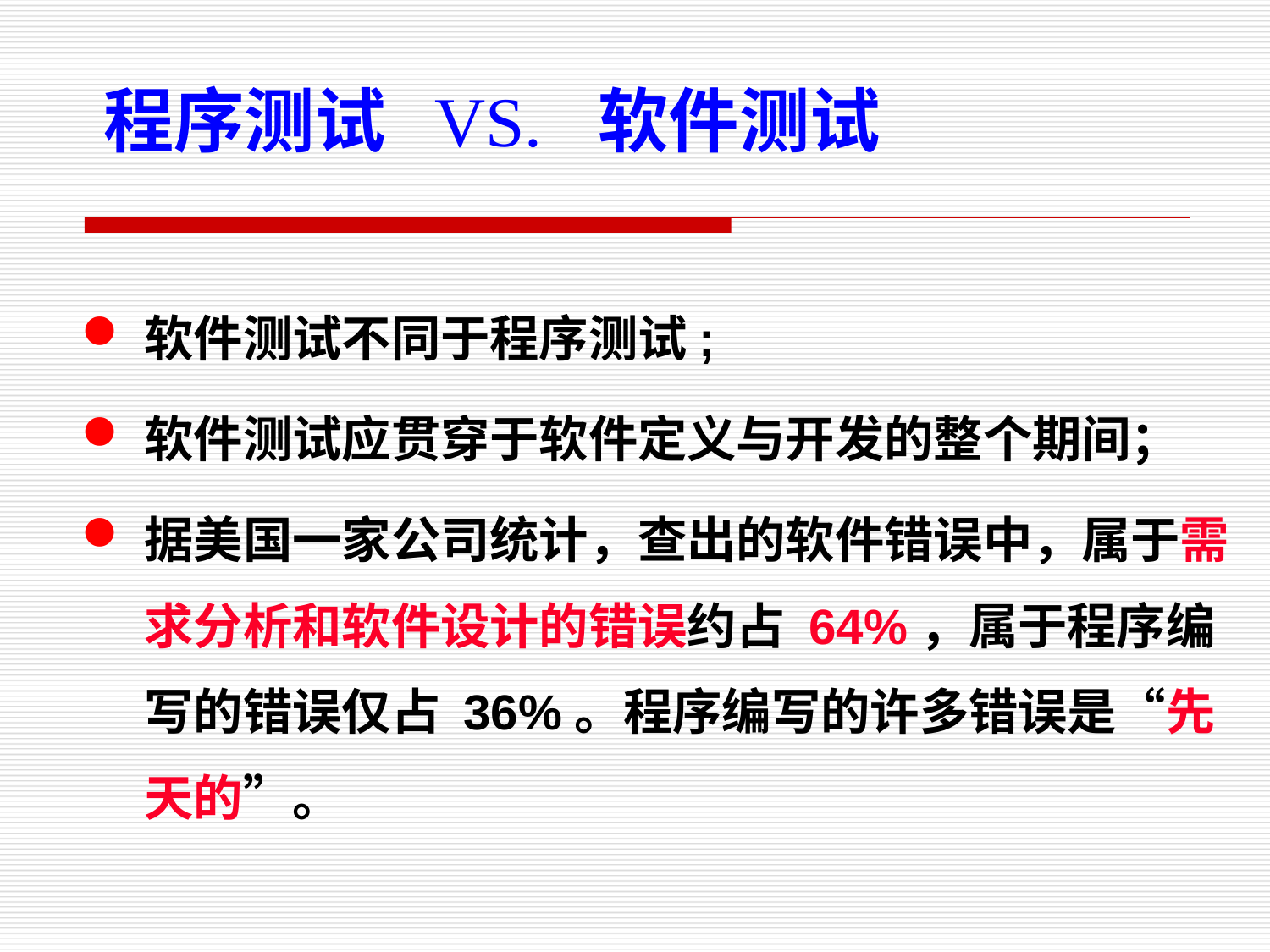

程序测试  VS.  软件测试
软件测试不同于程序测试;
软件测试应贯穿于软件定义与开发的整个期间；
据美国一家公司统计，查出的软件错误中，属于需求分析和软件设计的错误约占 64%，属于程序编写的错误仅占 36%。程序编写的许多错误是“先天的”。